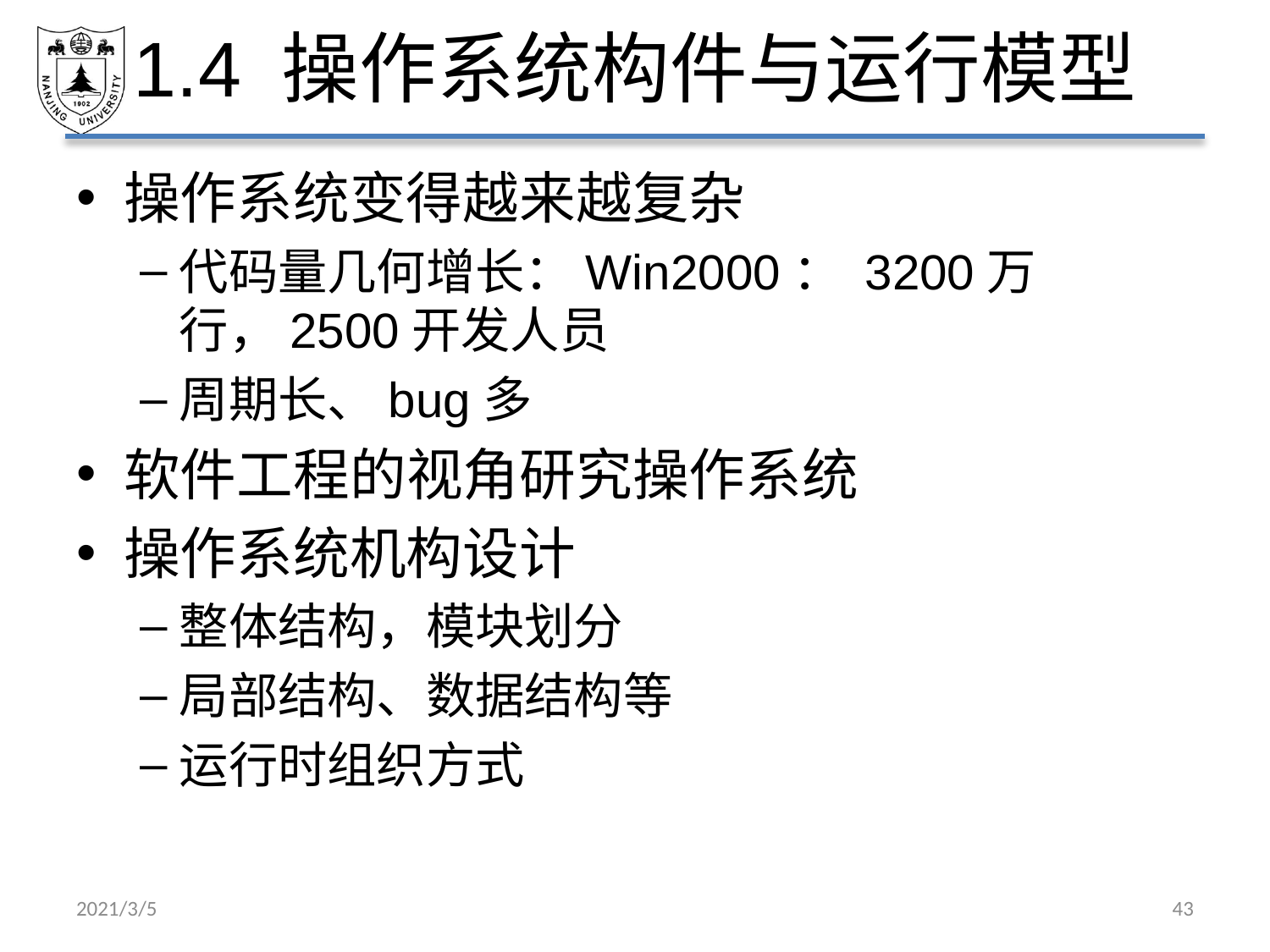

# 1.4 操作系统构件与运行模型
操作系统变得越来越复杂
代码量几何增长：Win2000： 3200万行，2500开发人员
周期长、bug多
软件工程的视角研究操作系统
操作系统机构设计
整体结构，模块划分
局部结构、数据结构等
运行时组织方式

2021/3/5
43